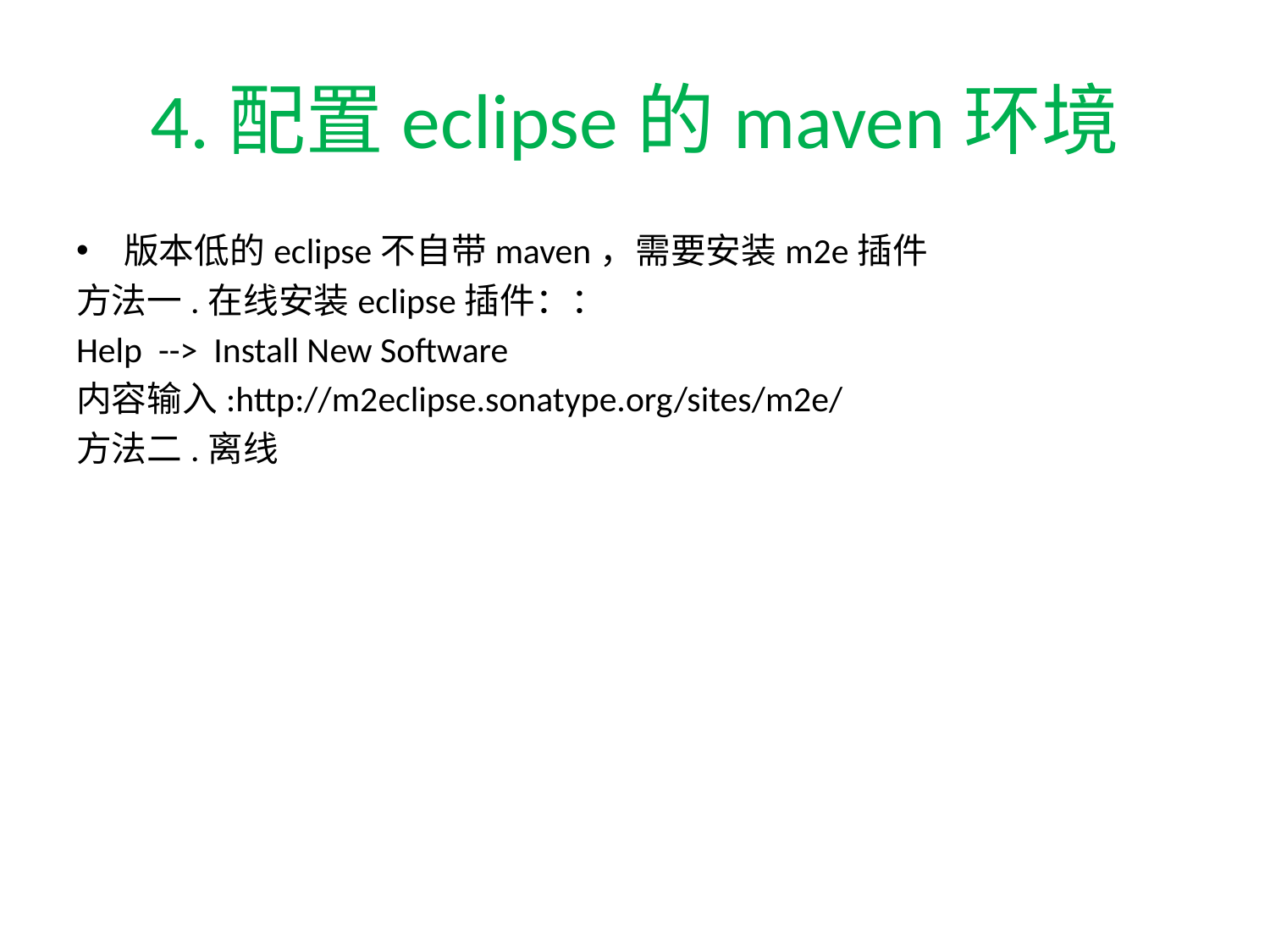

# 4.配置eclipse的maven环境
版本低的eclipse不自带maven，需要安装m2e插件
方法一.在线安装eclipse插件：：
Help  -->  Install New Software
内容输入:http://m2eclipse.sonatype.org/sites/m2e/
方法二.离线